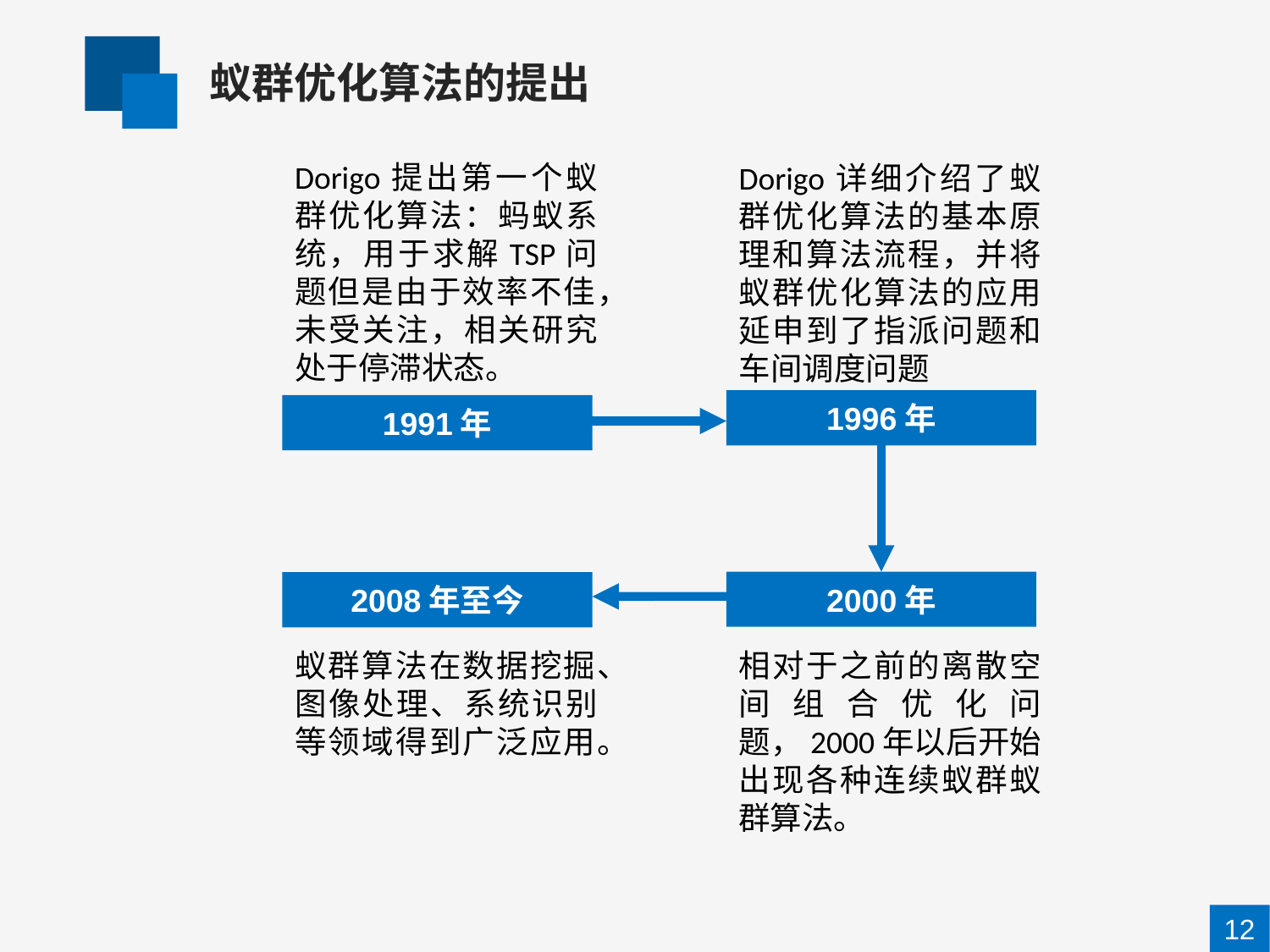

蚁群优化算法的提出
Dorigo提出第一个蚁群优化算法：蚂蚁系统，用于求解TSP问题但是由于效率不佳，未受关注，相关研究处于停滞状态。
Dorigo详细介绍了蚁群优化算法的基本原理和算法流程，并将蚁群优化算法的应用延申到了指派问题和车间调度问题
1996年
1991年
2000年
2008年至今
蚁群算法在数据挖掘、图像处理、系统识别等领域得到广泛应用。
相对于之前的离散空间组合优化问题，2000年以后开始出现各种连续蚁群蚁群算法。
12